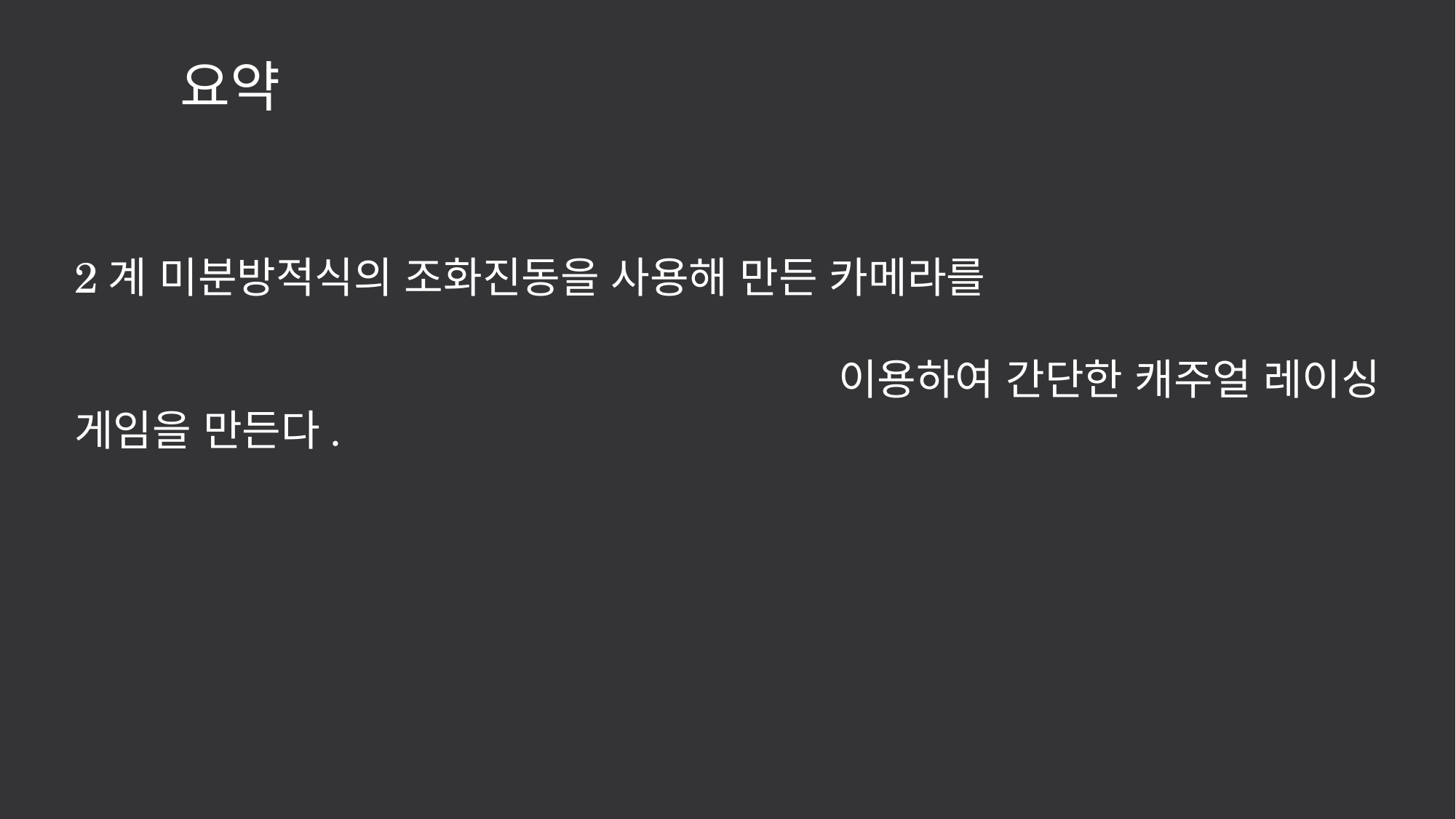

요약
2계 미분방적식의 조화진동을 사용해 만든 카메라를

							이용하여 간단한 캐주얼 레이싱 게임을 만든다.